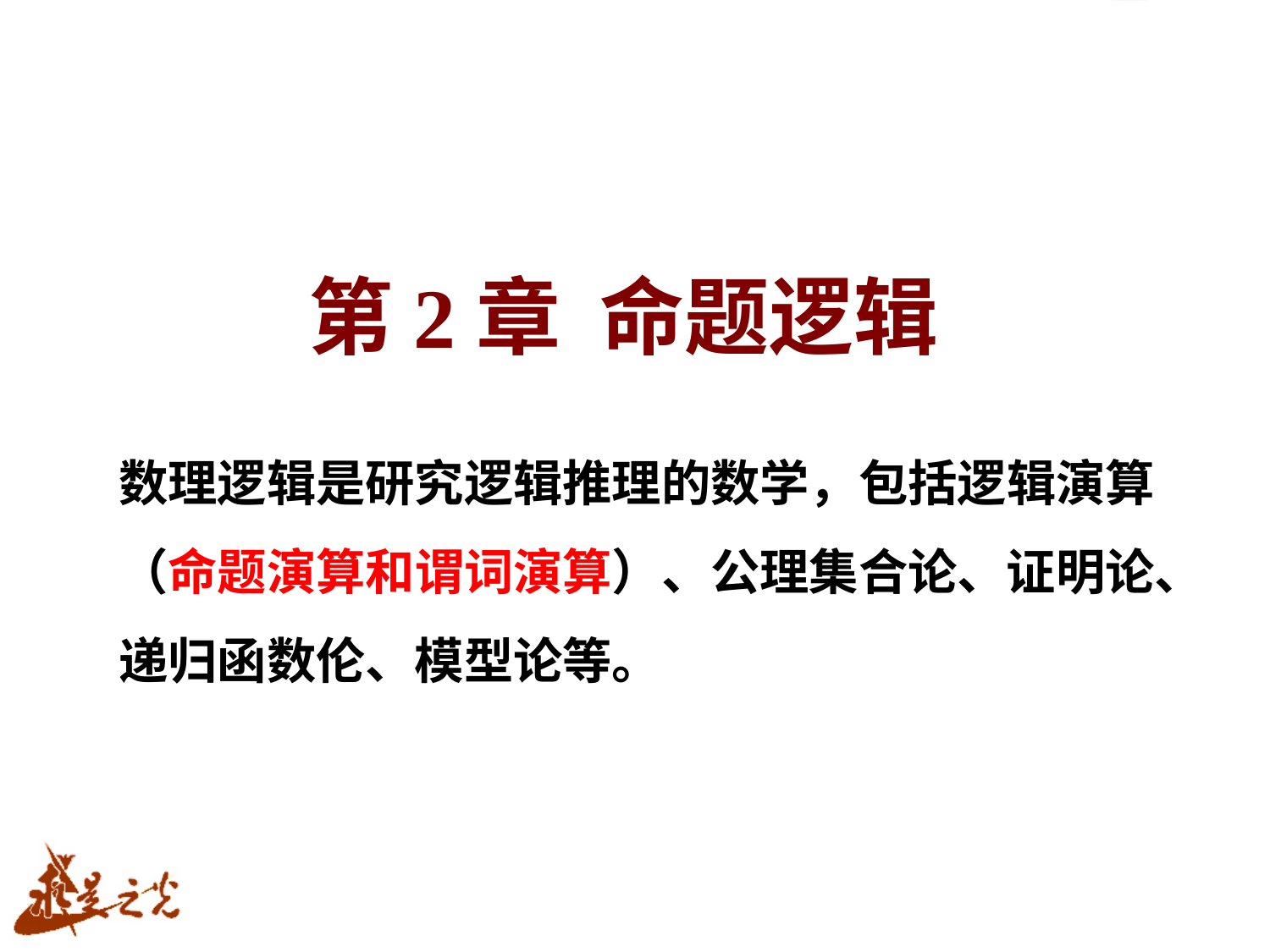

# 第2章  命题逻辑
数理逻辑是研究逻辑推理的数学，包括逻辑演算（命题演算和谓词演算）、公理集合论、证明论、递归函数伦、模型论等。

1